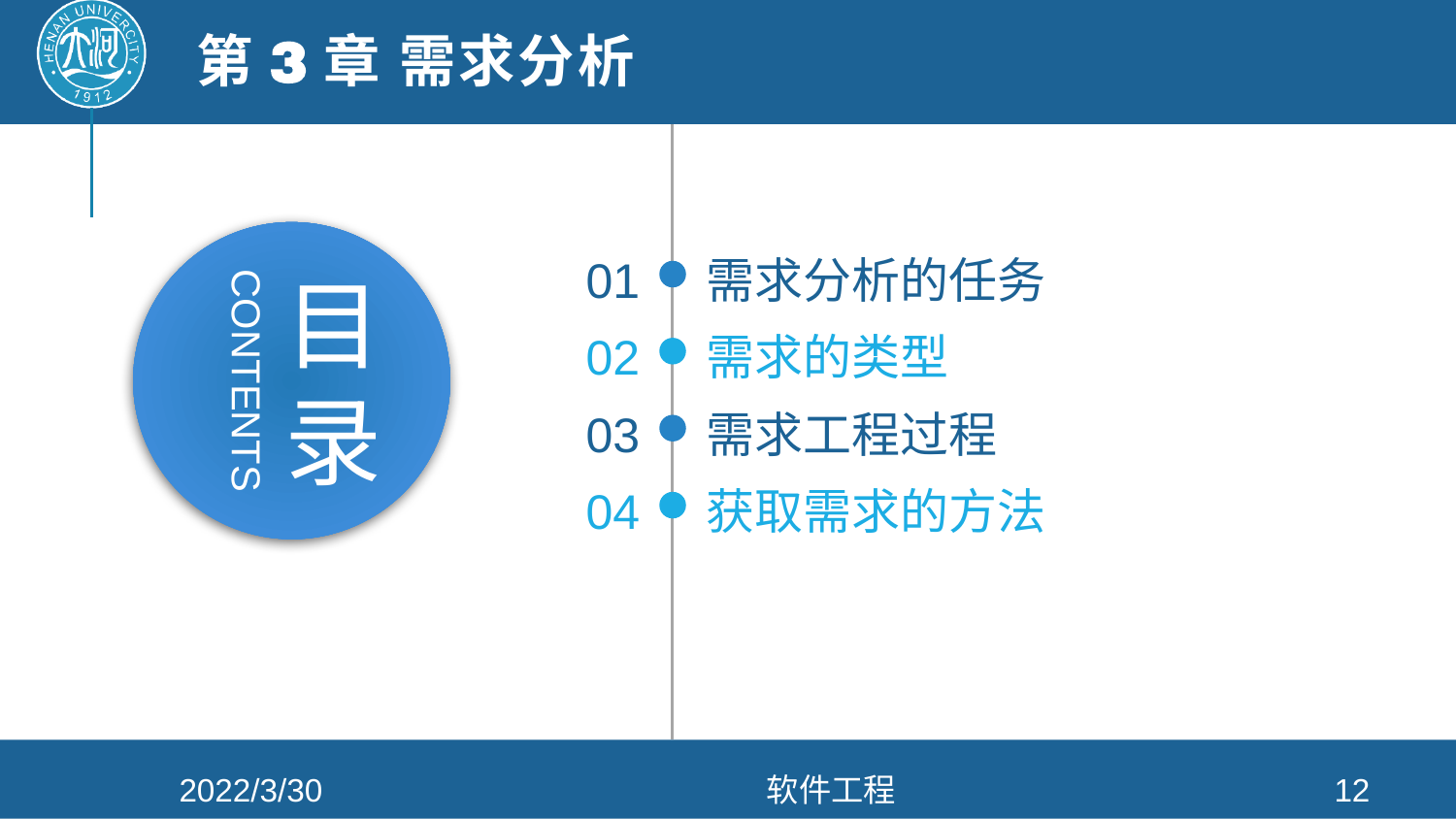

第3章 需求分析
01
需求分析的任务

02
需求的类型

03
需求工程过程

04
获取需求的方法

2022/3/30
软件工程
12